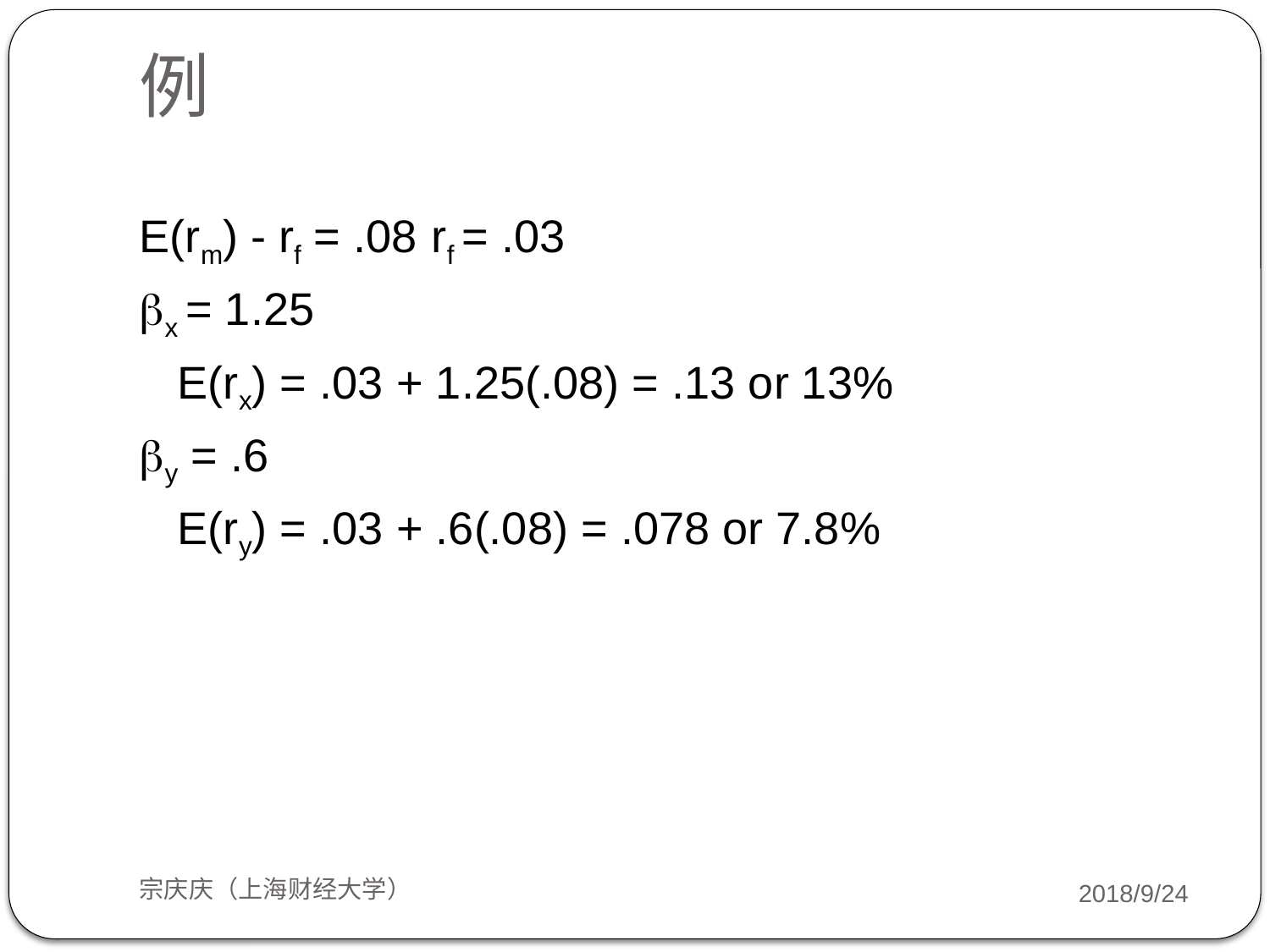

# 例
E(rm) - rf = .08	rf = .03
βx = 1.25
	E(rx) = .03 + 1.25(.08) = .13 or 13%
βy = .6
	E(ry) = .03 + .6(.08) = .078 or 7.8%
宗庆庆（上海财经大学）
2018/9/24